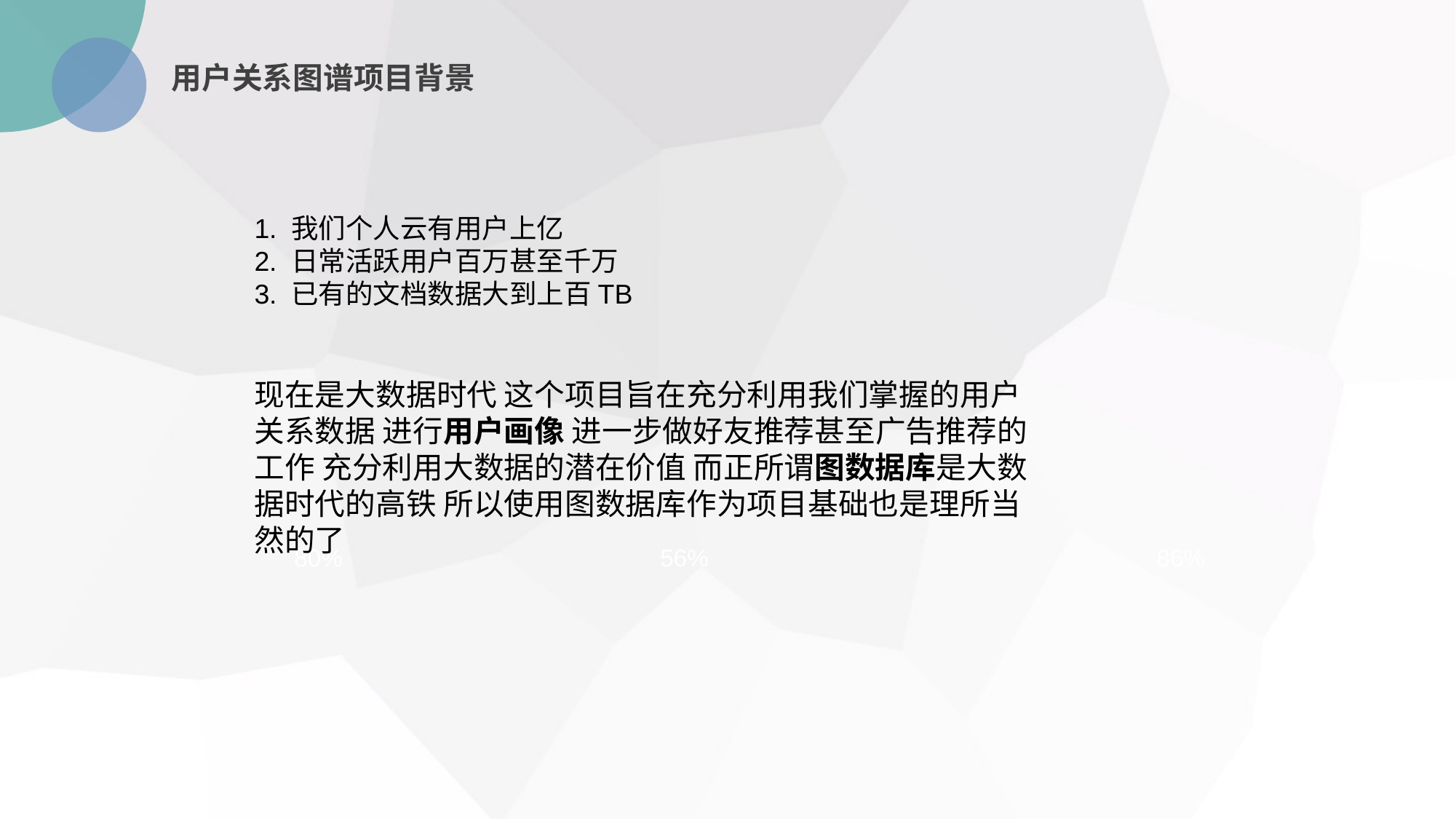

用户关系图谱项目背景
1. 我们个人云有用户上亿
2. 日常活跃用户百万甚至千万
3. 已有的文档数据大到上百TB

现在是大数据时代 这个项目旨在充分利用我们掌握的用户关系数据 进行用户画像 进一步做好友推荐甚至广告推荐的工作 充分利用大数据的潜在价值 而正所谓图数据库是大数据时代的高铁 所以使用图数据库作为项目基础也是理所当然的了
80%
56%
86%